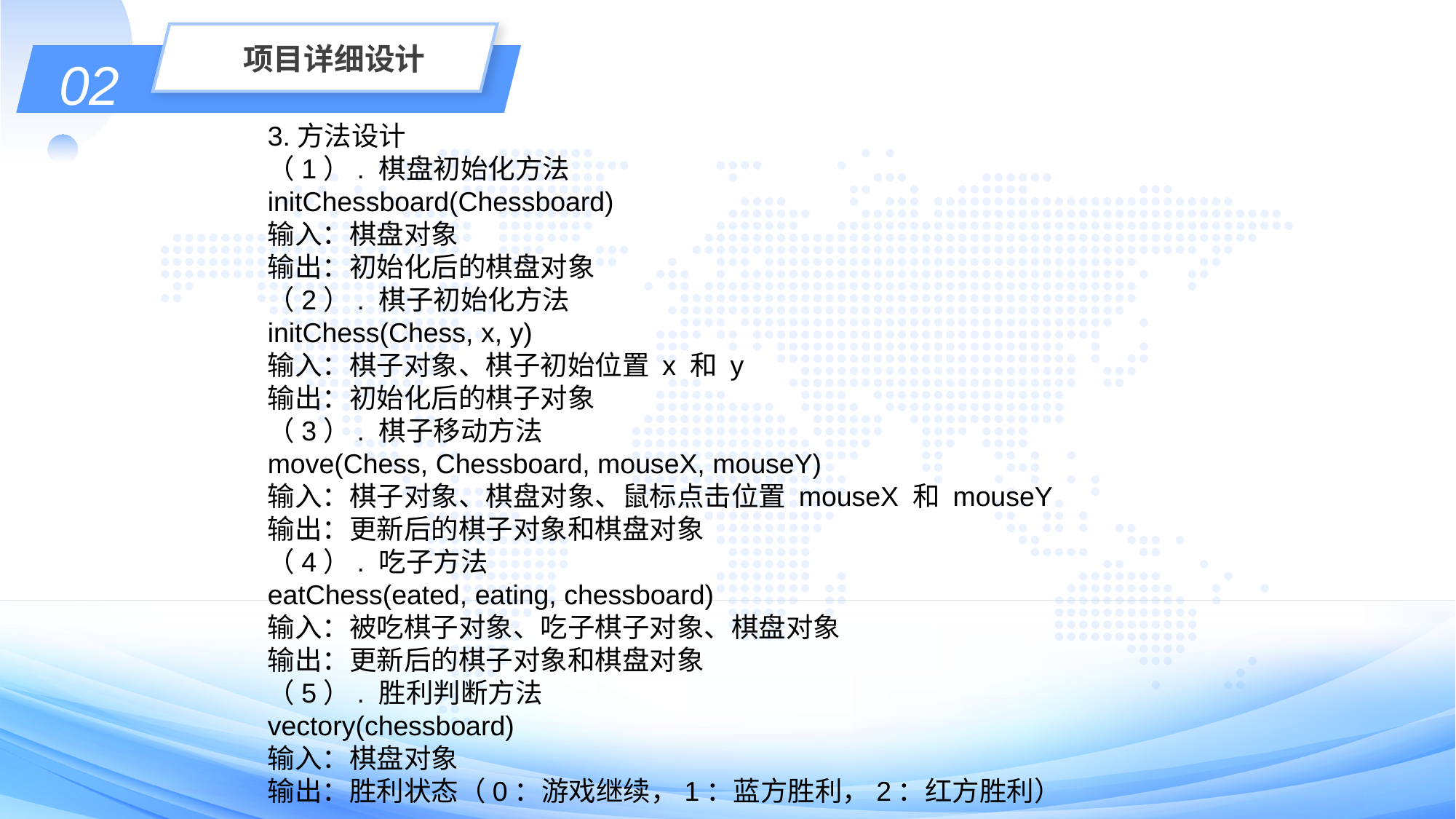

项目详细设计
02

3.方法设计
（1）. 棋盘初始化方法
initChessboard(Chessboard)
输入：棋盘对象
输出：初始化后的棋盘对象
（2）. 棋子初始化方法
initChess(Chess, x, y)
输入：棋子对象、棋子初始位置 x 和 y
输出：初始化后的棋子对象
（3）. 棋子移动方法
move(Chess, Chessboard, mouseX, mouseY)
输入：棋子对象、棋盘对象、鼠标点击位置 mouseX 和 mouseY
输出：更新后的棋子对象和棋盘对象
（4）. 吃子方法
eatChess(eated, eating, chessboard)
输入：被吃棋子对象、吃子棋子对象、棋盘对象
输出：更新后的棋子对象和棋盘对象
（5）. 胜利判断方法
vectory(chessboard)
输入：棋盘对象
输出：胜利状态（0：游戏继续，1：蓝方胜利，2：红方胜利）